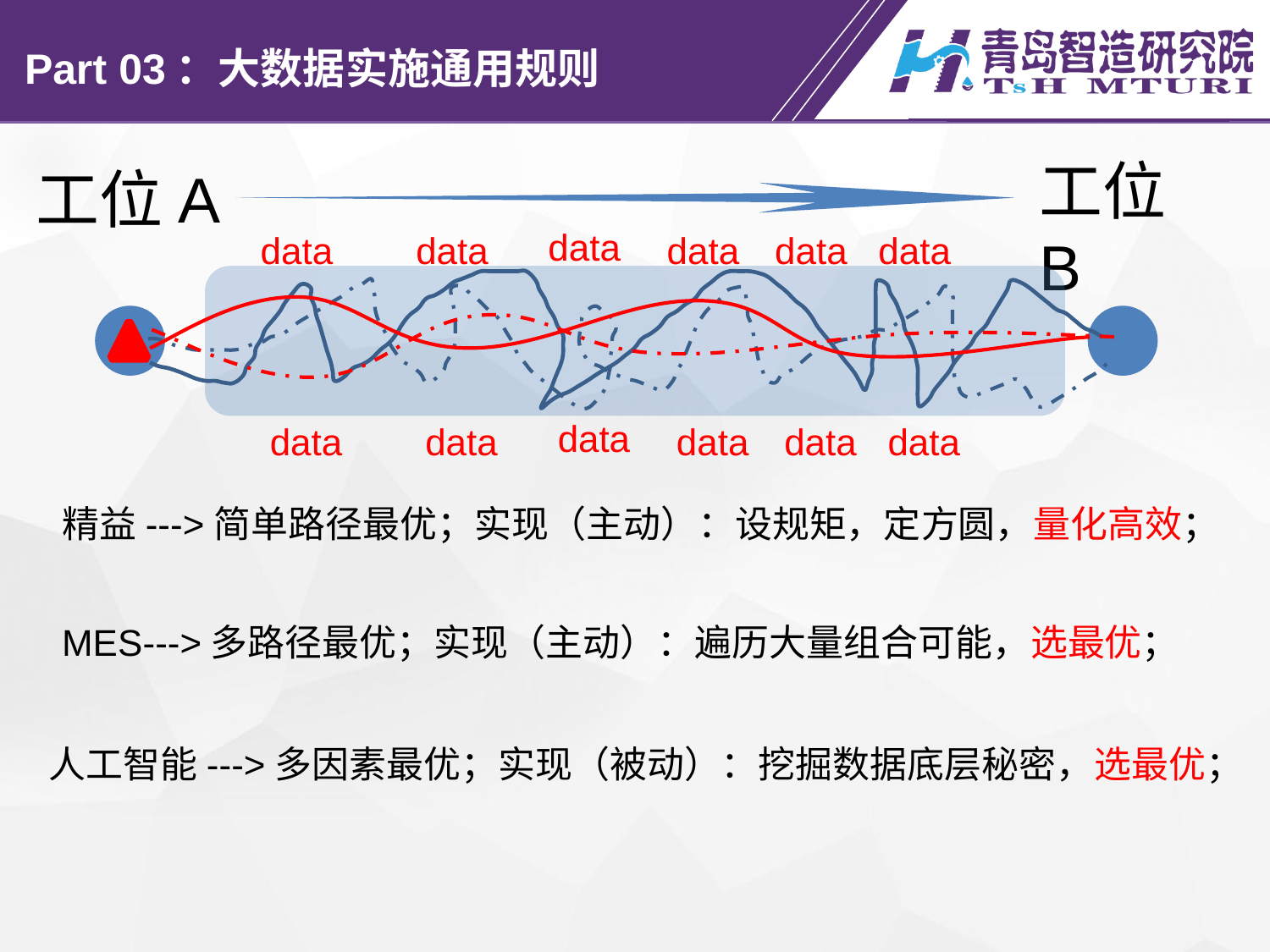

Part 03：大数据实施通用规则
工位B
工位A

data
data
data
data
data
data
data
data
data
data
data
data

精益--->简单路径最优；实现（主动）：设规矩，定方圆，量化高效；
MES--->多路径最优；实现（主动）：遍历大量组合可能，选最优；
人工智能--->多因素最优；实现（被动）：挖掘数据底层秘密，选最优；